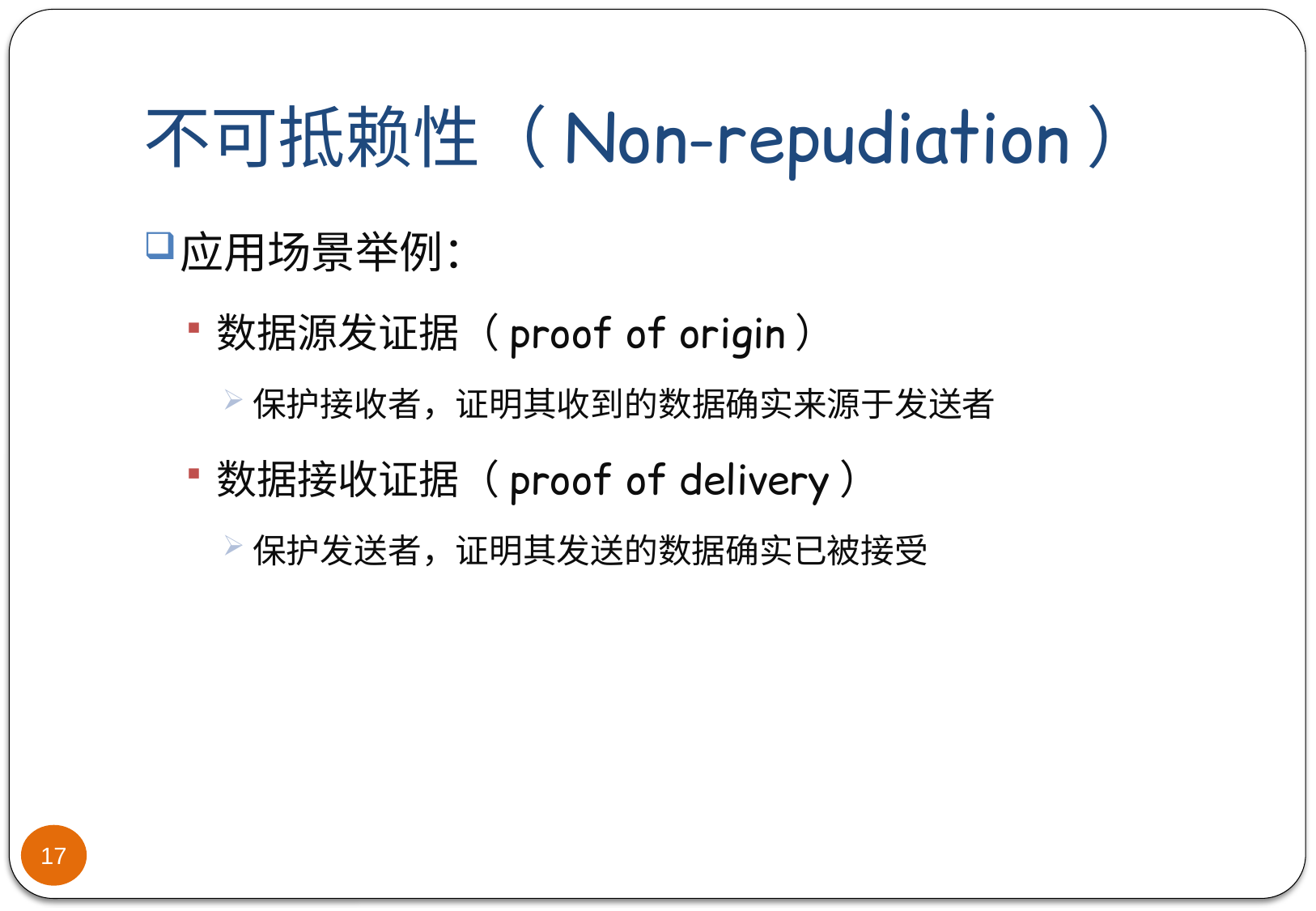

# 不可抵赖性（Non-repudiation）
应用场景举例：
数据源发证据（proof of origin）
保护接收者，证明其收到的数据确实来源于发送者
数据接收证据（proof of delivery）
保护发送者，证明其发送的数据确实已被接受
17